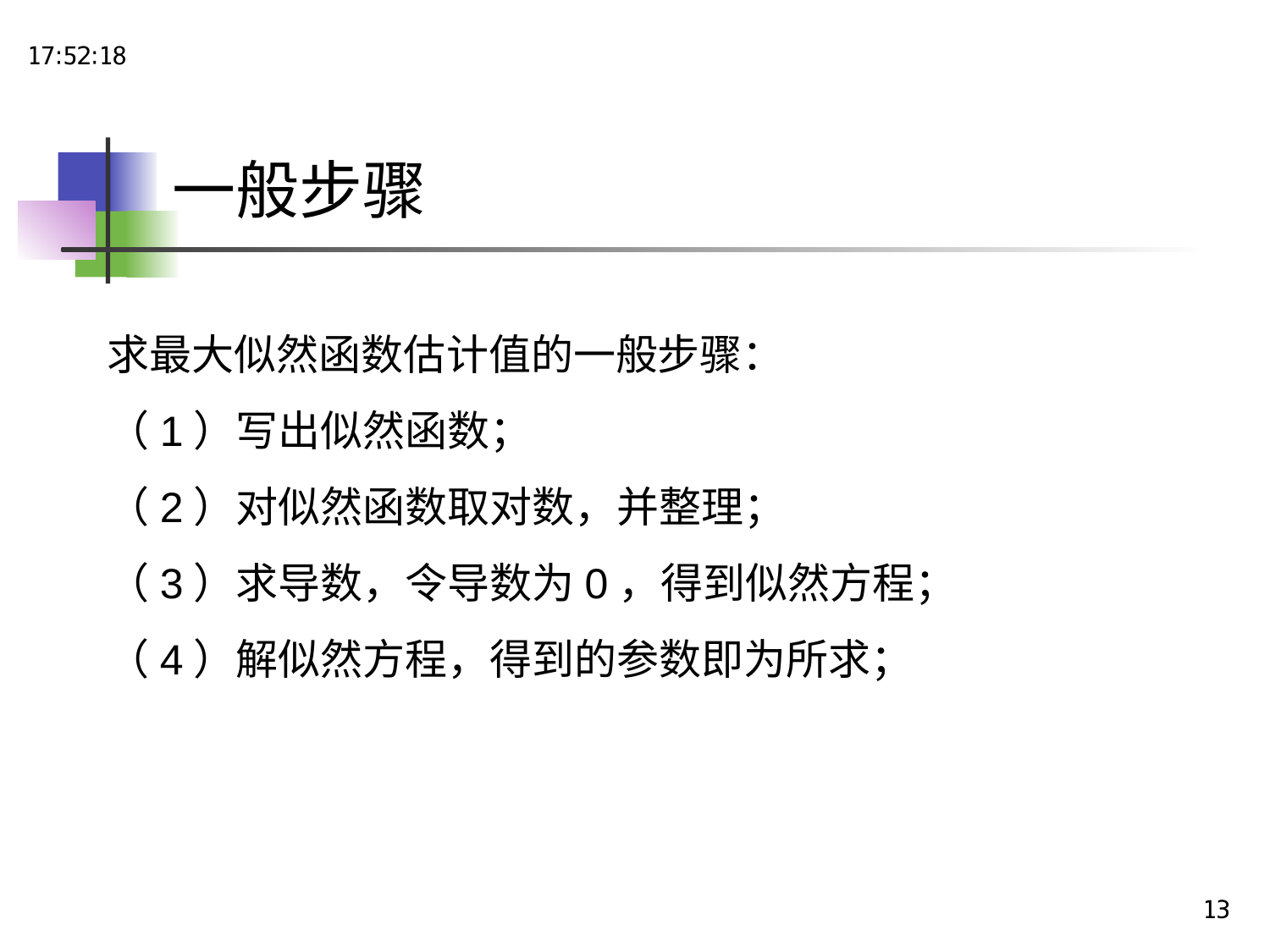

17:52:18
# 一般步骤
求最大似然函数估计值的一般步骤：
（1）写出似然函数；
（2）对似然函数取对数，并整理；
（3）求导数，令导数为0，得到似然方程；
（4）解似然方程，得到的参数即为所求；
13